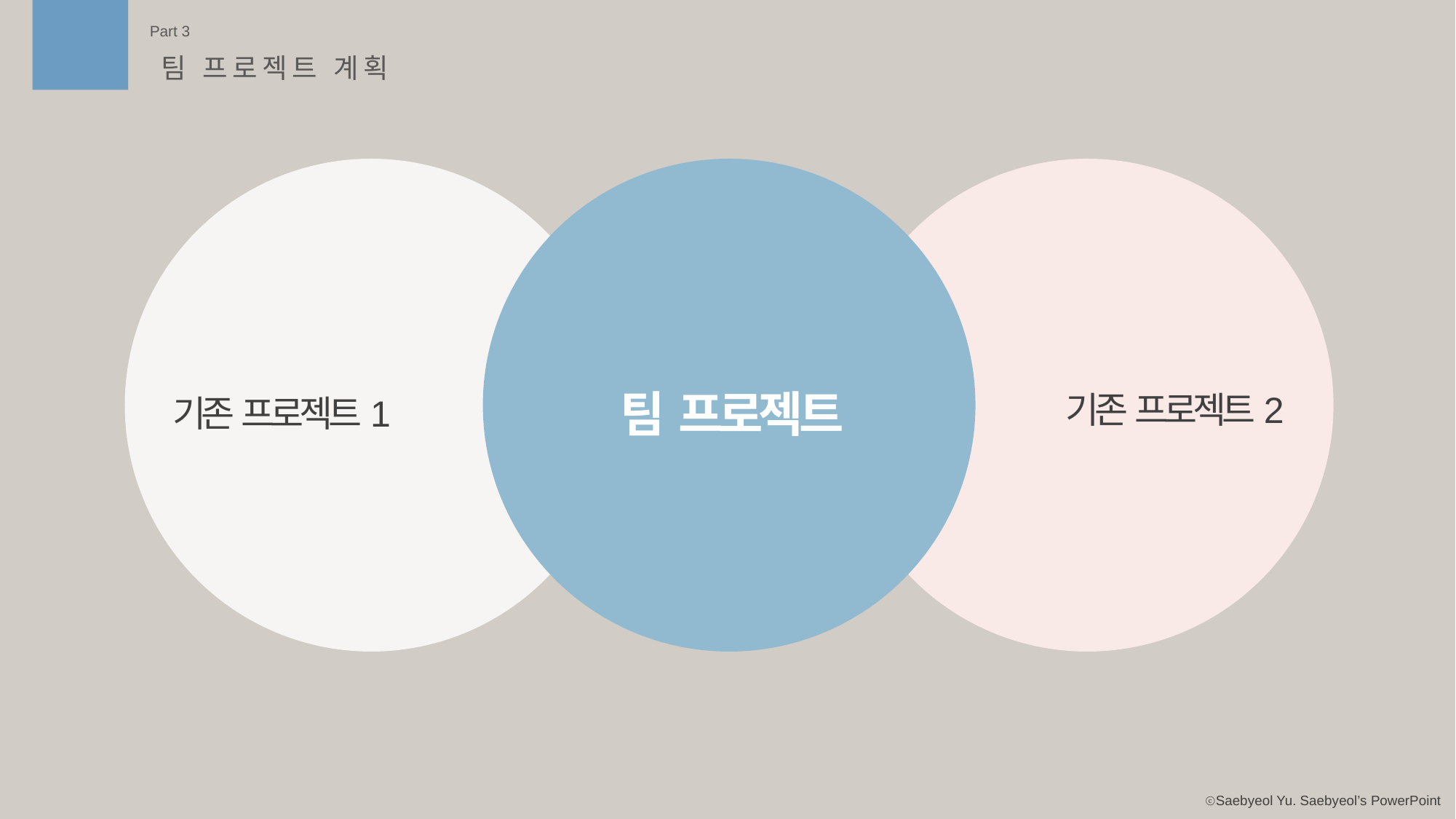

Part 3
팀 프로젝트 계획

팀  프로젝트
기존  프로젝트2
기존  프로젝트1